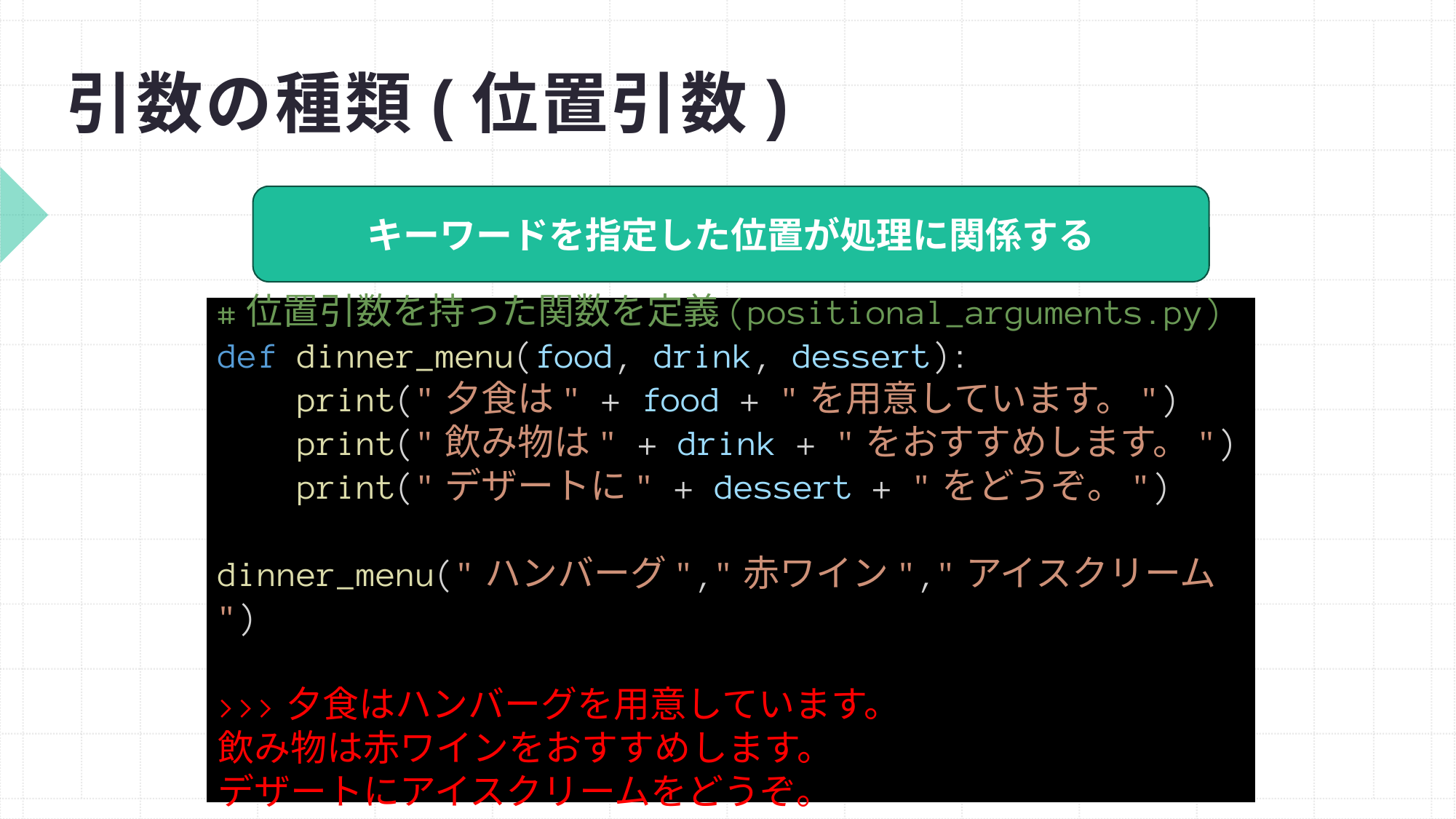

# 引数の種類(位置引数)
キーワードを指定した位置が処理に関係する
#位置引数を持った関数を定義(positional_arguments.py)
def dinner_menu(food, drink, dessert):
    print("夕食は" + food + "を用意しています。")
    print("飲み物は" + drink + "をおすすめします。")
    print("デザートに" + dessert + "をどうぞ。")
dinner_menu("ハンバーグ","赤ワイン","アイスクリーム")
>>>夕食はハンバーグを用意しています。
飲み物は赤ワインをおすすめします。
デザートにアイスクリームをどうぞ。